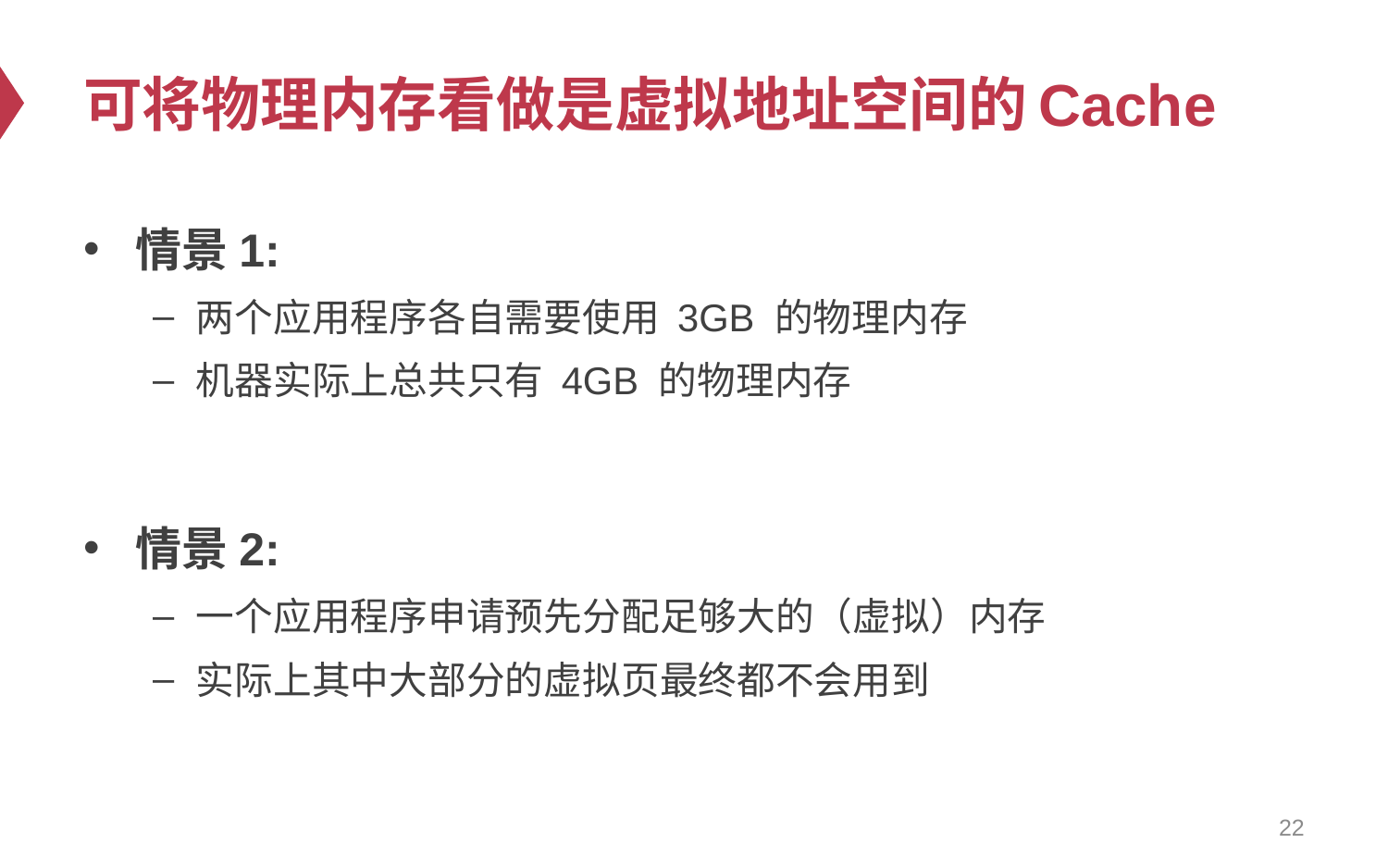

# 可将物理内存看做是虚拟地址空间的Cache
情景1:
两个应用程序各自需要使用 3GB 的物理内存
机器实际上总共只有 4GB 的物理内存

情景2:
一个应用程序申请预先分配足够大的（虚拟）内存
实际上其中大部分的虚拟页最终都不会用到
22